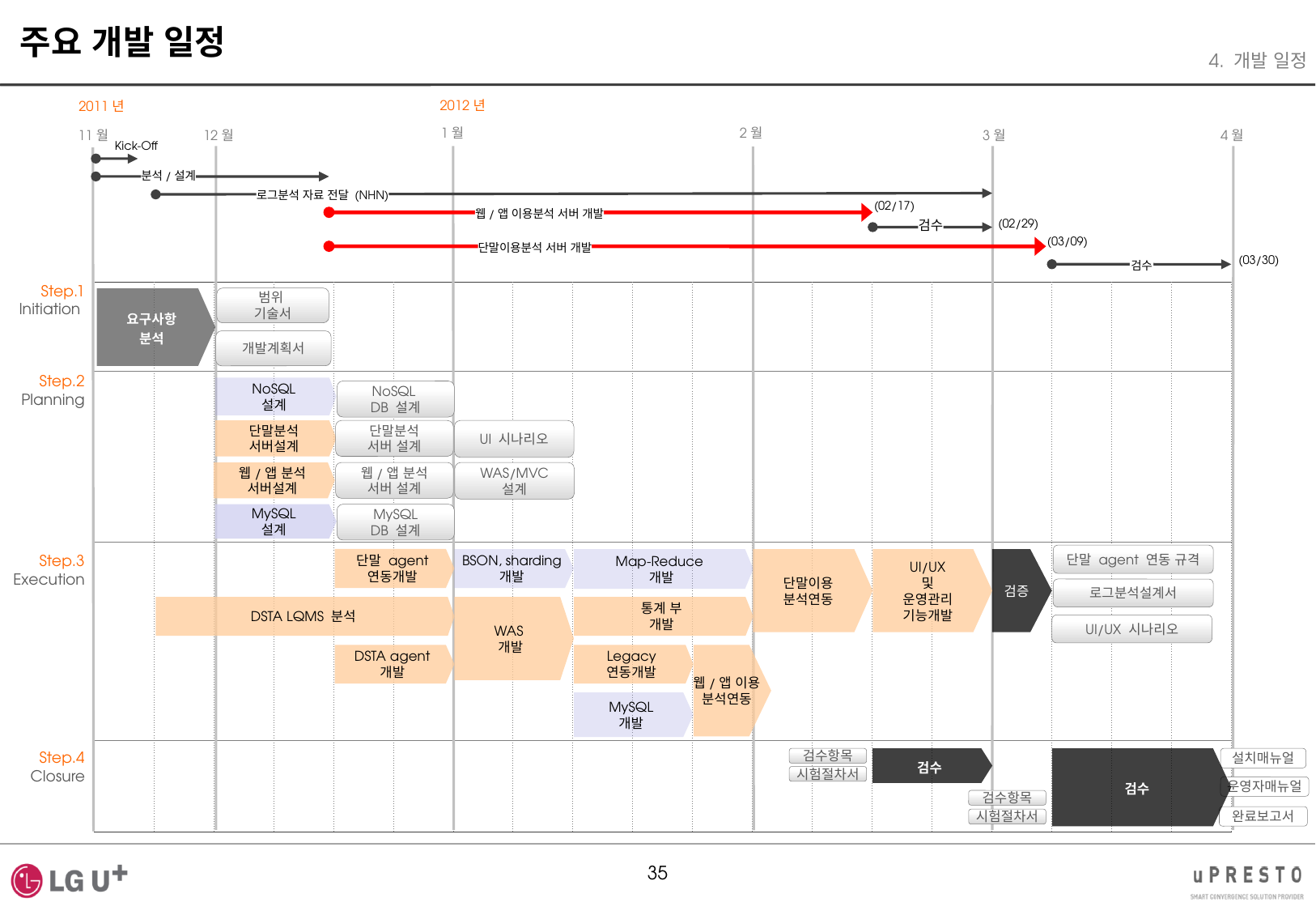

주요 개발 일정
4. 개발 일정
2012년
2011년
2월
1월
11월
12월
3월
4월
Kick-Off

분석/설계

로그분석 자료 전달 (NHN)

(02/17)
웹/앱 이용분석 서버 개발

(02/29)
검수

(03/09)
단말이용분석 서버 개발

(03/30)
검수

Step.1
Initiation
|  |  |  |  |  |  |  |  |  |  |  |  |  |  |  |  |  |  |  |
| --- | --- | --- | --- | --- | --- | --- | --- | --- | --- | --- | --- | --- | --- | --- | --- | --- | --- | --- |
|  |  |  |  |  |  |  |  |  |  |  |  |  |  |  |  |  |  |  |
|  |  |  |  |  |  |  |  |  |  |  |  |  |  |  |  |  |  |  |
|  |  |  |  |  |  |  |  |  |  |  |  |  |  |  |  |  |  |  |
범위
기술서
요구사항
분석
개발계획서
Step.2
Planning
NoSQL
설계
NoSQL
DB 설계
단말분석
서버설계
단말분석
서버 설계
UI 시나리오
웹/앱 분석
서버설계
웹/앱 분석
서버 설계
WAS/MVC
설계
MySQL
설계
MySQL
DB 설계
단말 agent 연동 규격
단말 agent
연동개발
BSON, sharding
개발
Map-Reduce
개발
단말이용
분석연동
UI/UX
및
운영관리
기능개발
검증
Step.3
Execution
로그분석설계서
DSTA LQMS 분석
WAS
개발
통계 부
개발
UI/UX 시나리오
DSTA agent
개발
Legacy
연동개발
웹/앱 이용
분석연동
MySQL
개발
Step.4
Closure
검수항목
검수
검수
설치매뉴얼
시험절차서
운영자매뉴얼
검수항목
완료보고서
시험절차서